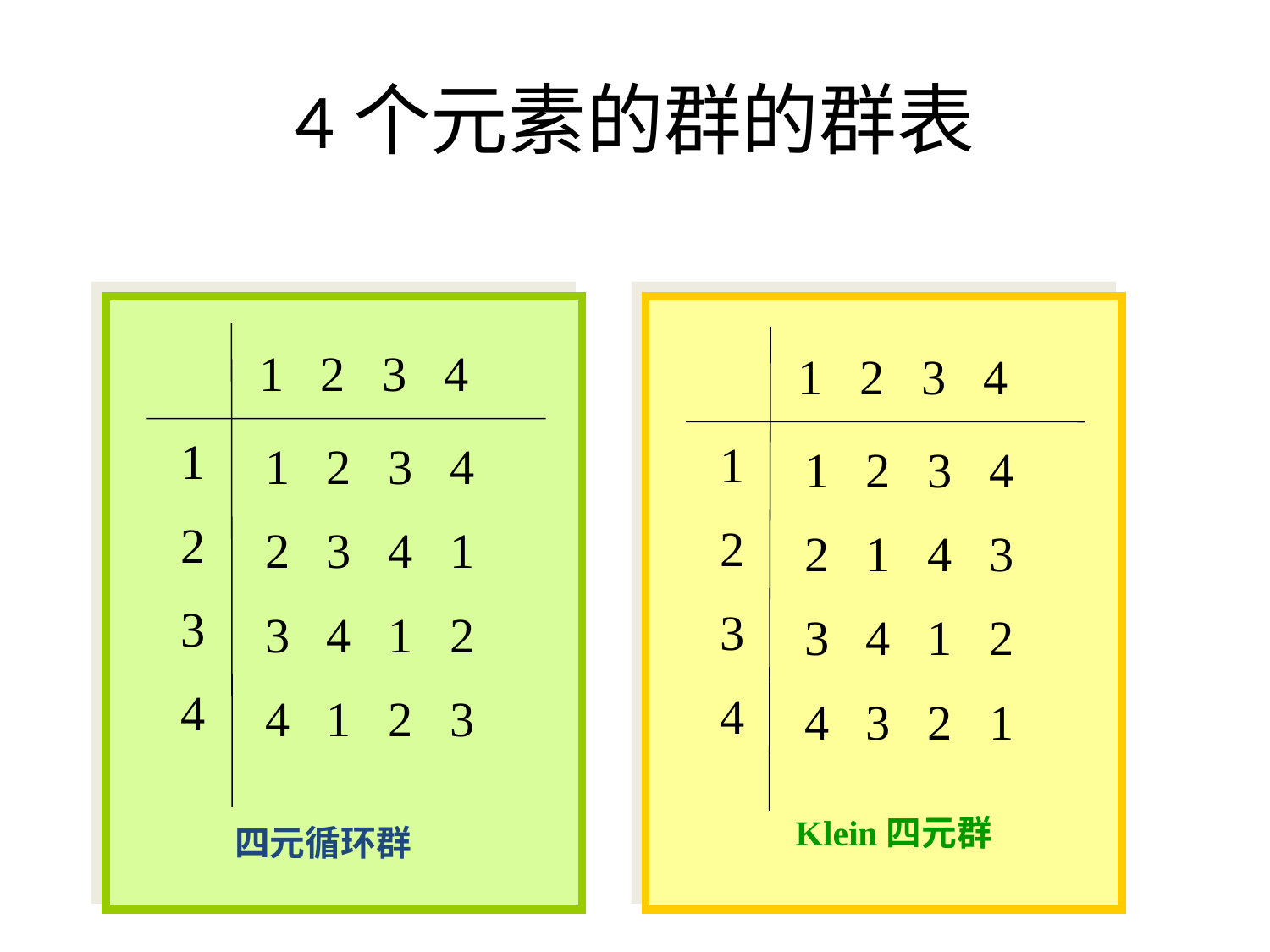

# 4个元素的群的群表

1   2   3   4
1   2   3   4

1
2
3
4
1
2
3
4
1   2   3   4
2   3   4   1
3   4   1   2
4   1   2   3
1   2   3   4
2   1   4   3
3   4   1   2
4   3   2   1
Klein四元群
四元循环群